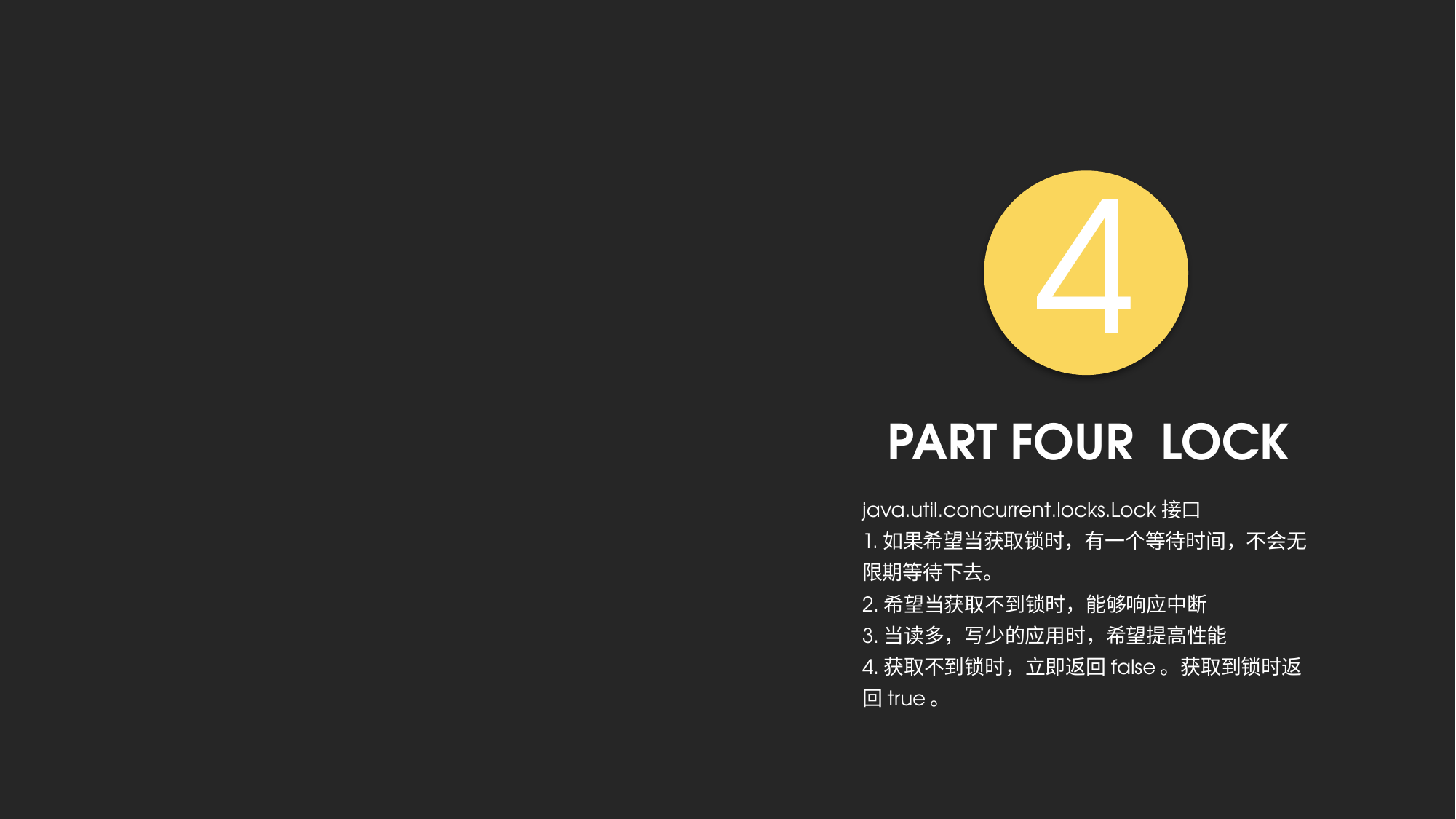

4
PART FOUR  LOCK
java.util.concurrent.locks.Lock接口
1.如果希望当获取锁时，有一个等待时间，不会无限期等待下去。
2.希望当获取不到锁时，能够响应中断
3.当读多，写少的应用时，希望提高性能
4.获取不到锁时，立即返回false。获取到锁时返回true。